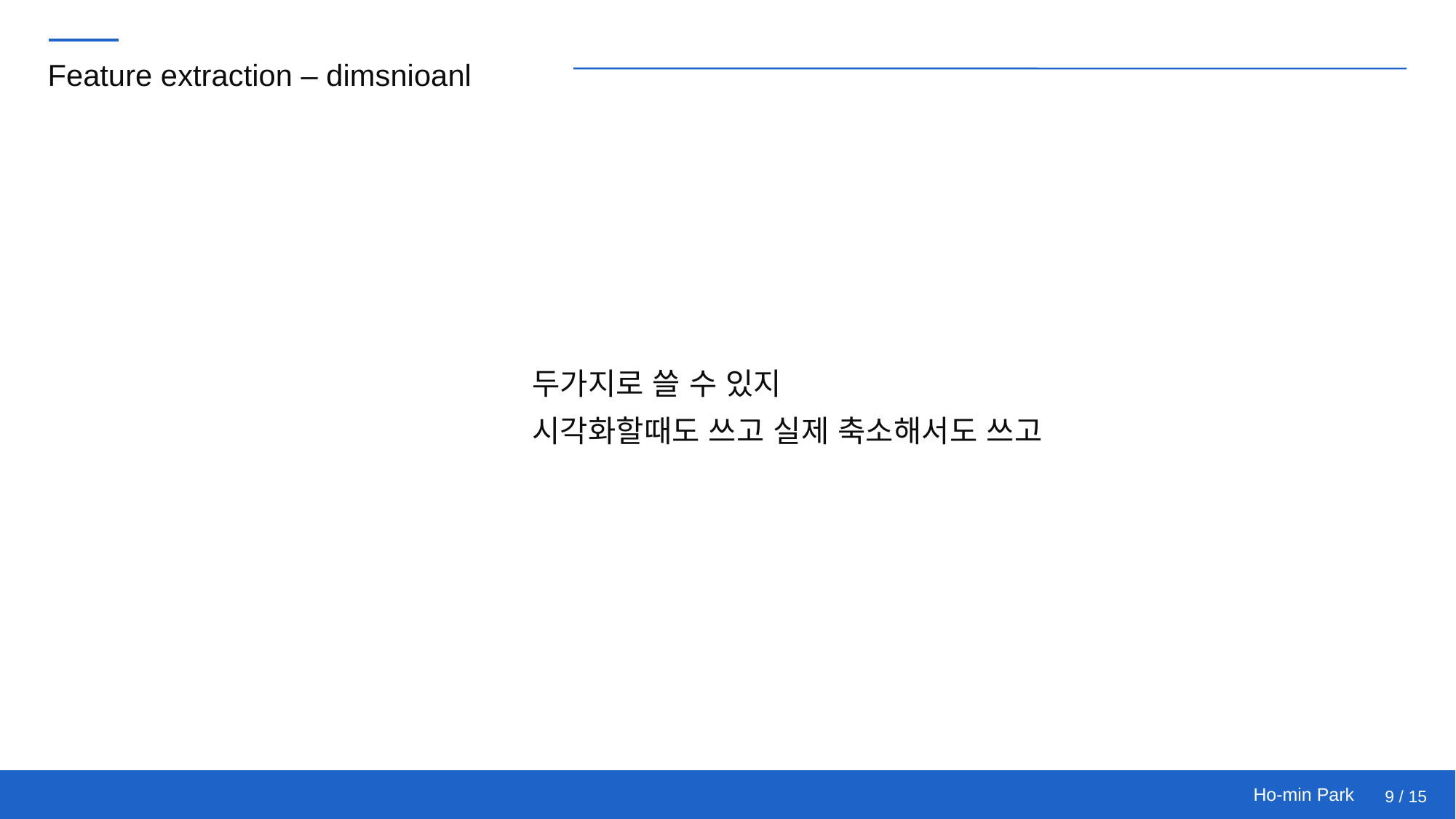

# Feature extraction – dimsnioanl
두가지로 쓸 수 있지
시각화할때도 쓰고 실제 축소해서도 쓰고